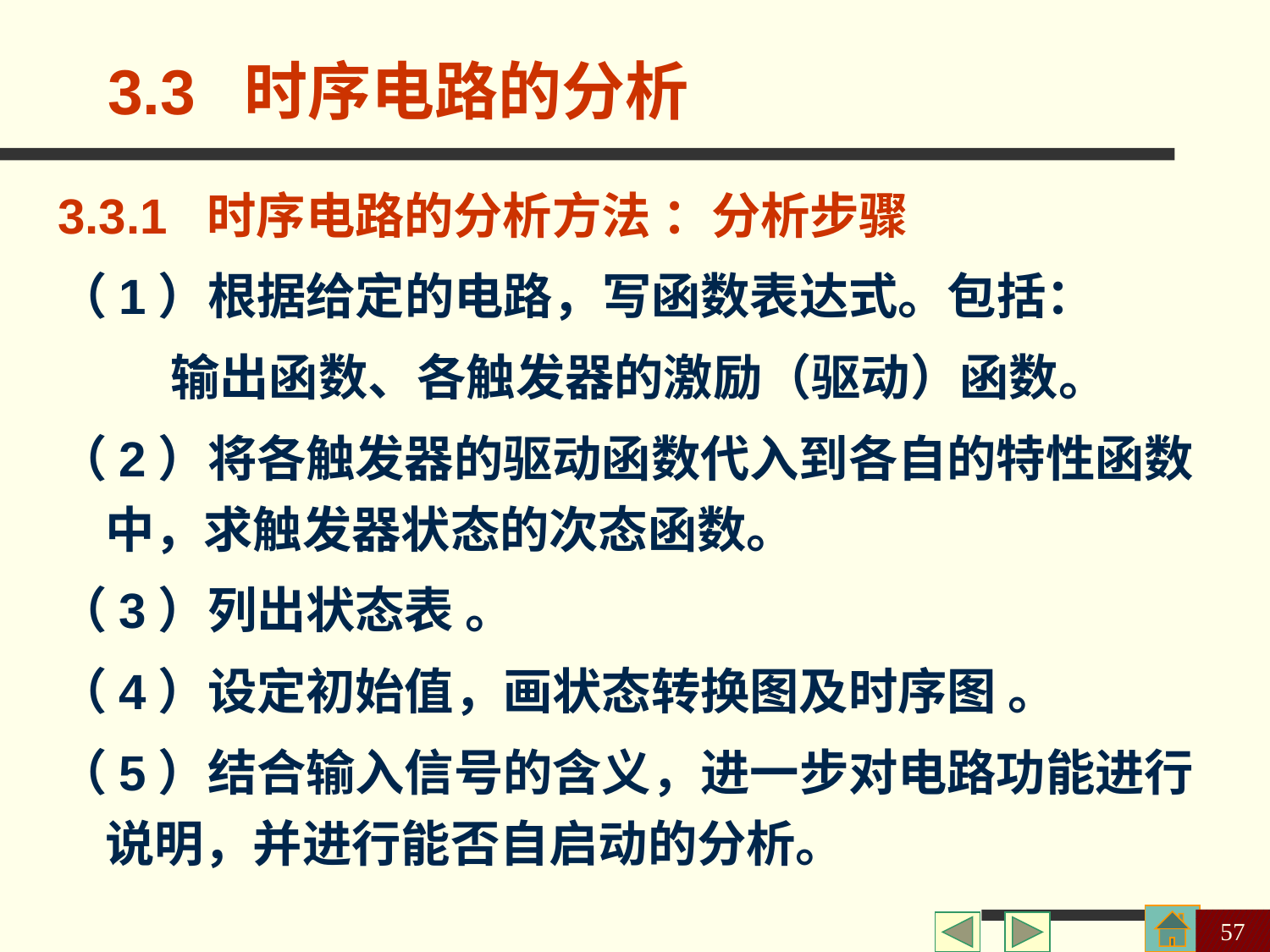

3.3  时序电路的分析
3.3.1  时序电路的分析方法 ：分析步骤
（1）根据给定的电路，写函数表达式。包括：
         输出函数、各触发器的激励（驱动）函数。
（2）将各触发器的驱动函数代入到各自的特性函数中，求触发器状态的次态函数。
（3）列出状态表 。
（4）设定初始值，画状态转换图及时序图 。
（5）结合输入信号的含义，进一步对电路功能进行说明，并进行能否自启动的分析。
57